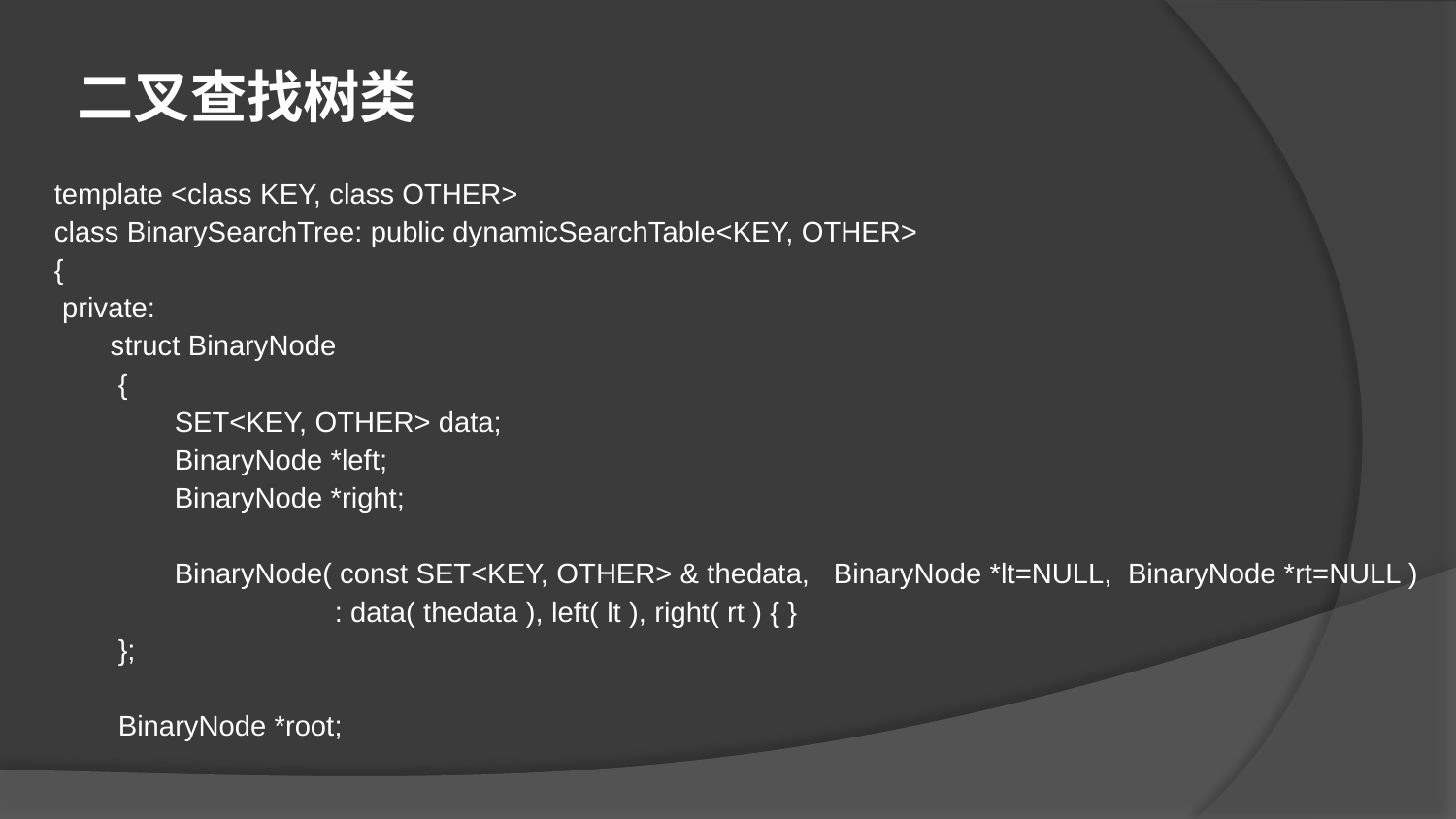

二叉查找树类
template <class KEY, class OTHER>
class BinarySearchTree: public dynamicSearchTable<KEY, OTHER>
{
 private:
       struct BinaryNode
        {
               SET<KEY, OTHER> data;
               BinaryNode *left;
               BinaryNode *right;

               BinaryNode( const SET<KEY, OTHER> & thedata,   BinaryNode *lt=NULL,  BinaryNode *rt=NULL )
                                   : data( thedata ), left( lt ), right( rt ) { }
        };

        BinaryNode *root;